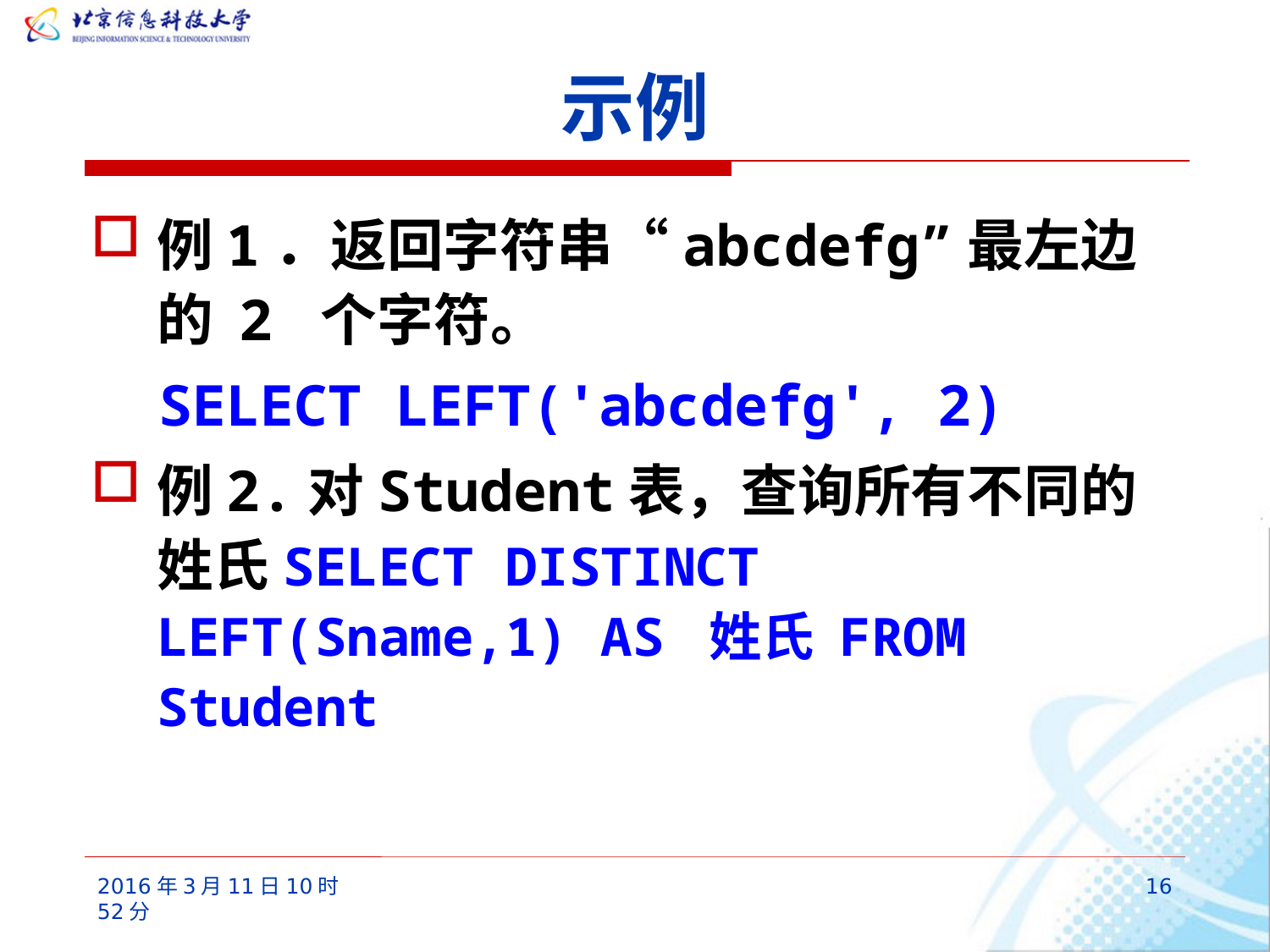

# 示例
例1．返回字符串“abcdefg”最左边的 2 个字符。
  SELECT LEFT('abcdefg', 2)
例2.对Student表，查询所有不同的姓氏SELECT DISTINCT LEFT(Sname,1) AS 姓氏 FROM Student
2016年3月11日10时52分
16